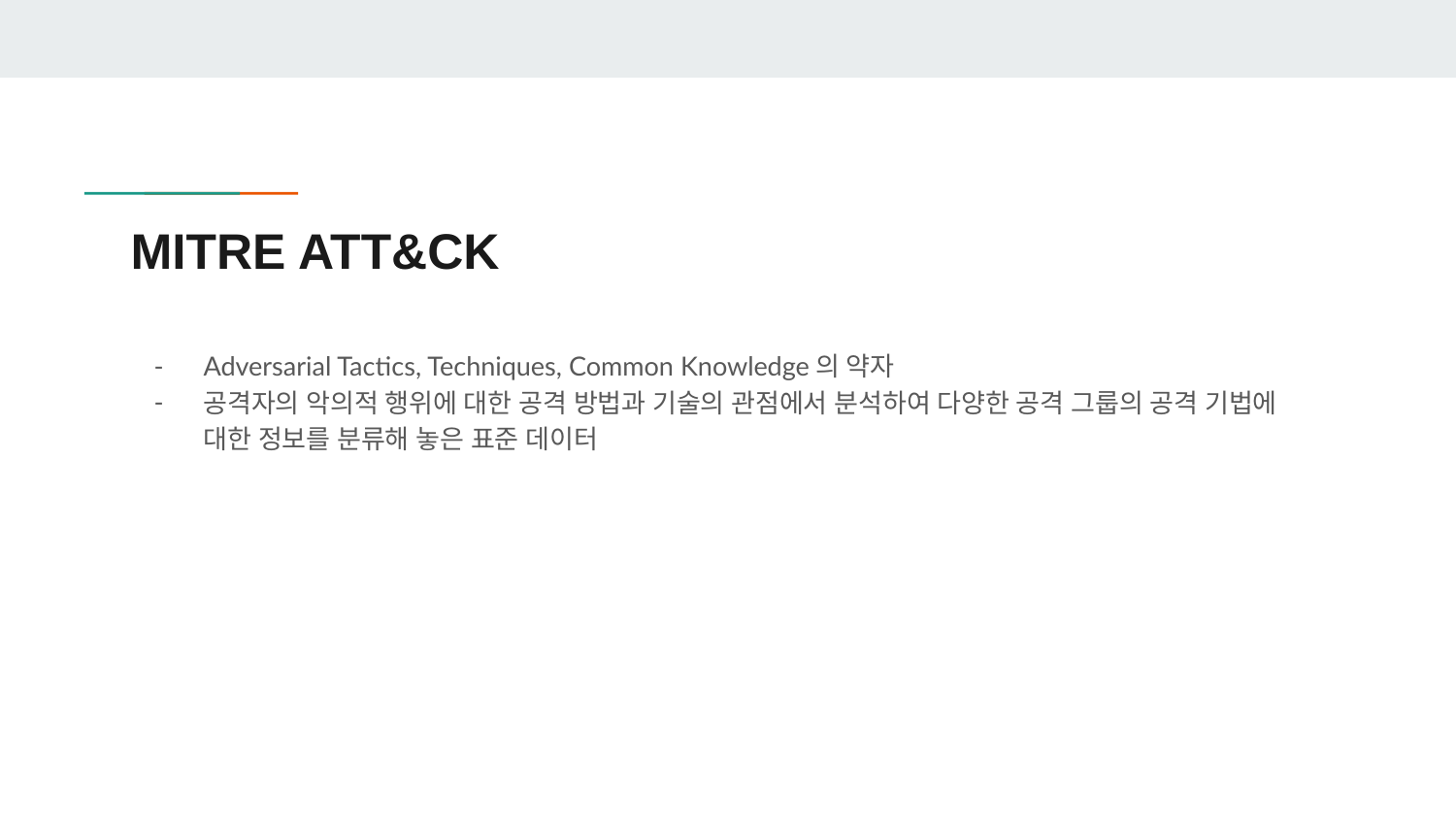

# MITRE ATT&CK
Adversarial Tactics, Techniques, Common Knowledge의 약자
공격자의 악의적 행위에 대한 공격 방법과 기술의 관점에서 분석하여 다양한 공격 그룹의 공격 기법에 대한 정보를 분류해 놓은 표준 데이터